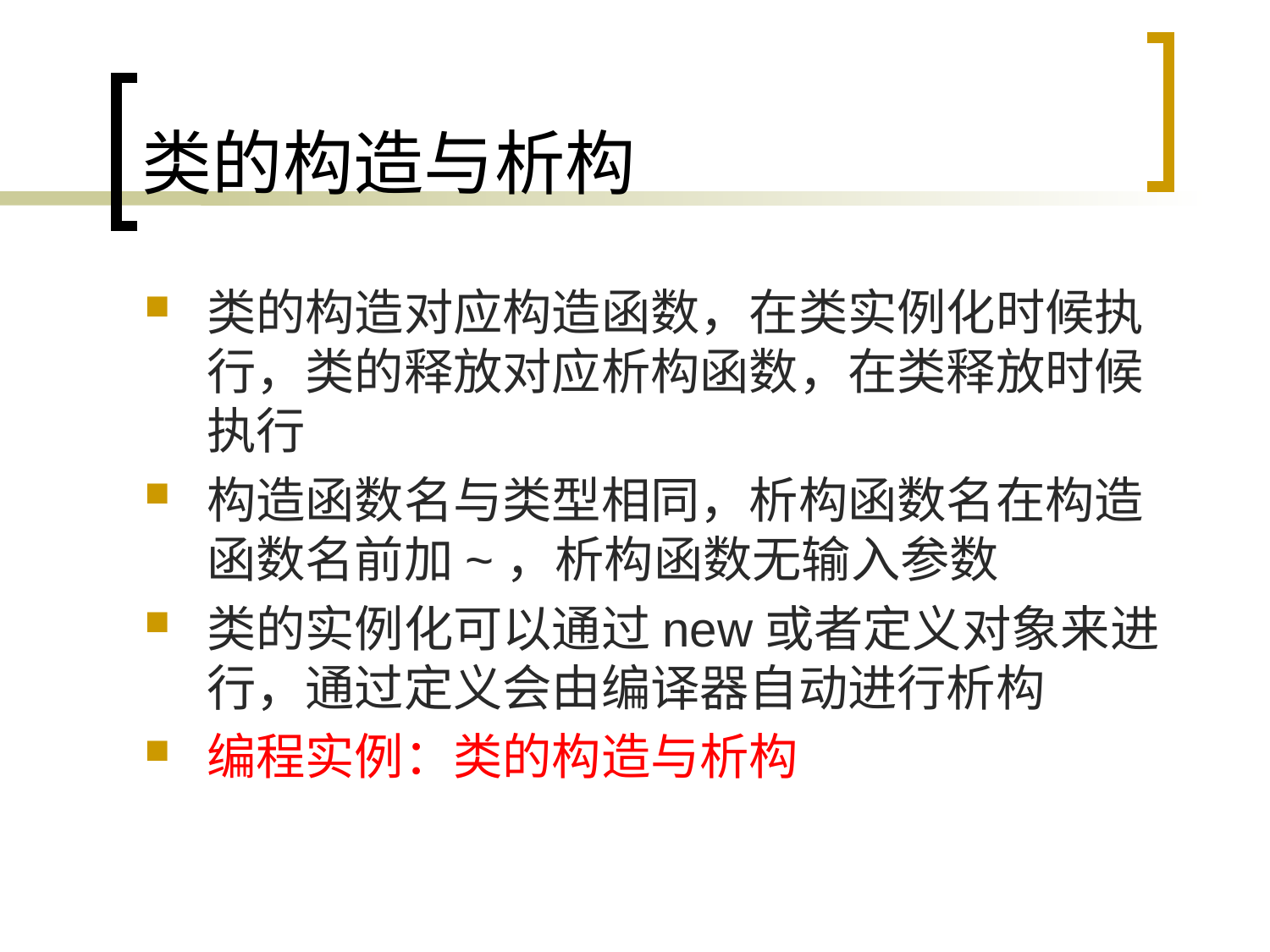

# 类的构造与析构
类的构造对应构造函数，在类实例化时候执行，类的释放对应析构函数，在类释放时候执行
构造函数名与类型相同，析构函数名在构造函数名前加~，析构函数无输入参数
类的实例化可以通过new或者定义对象来进行，通过定义会由编译器自动进行析构
编程实例：类的构造与析构